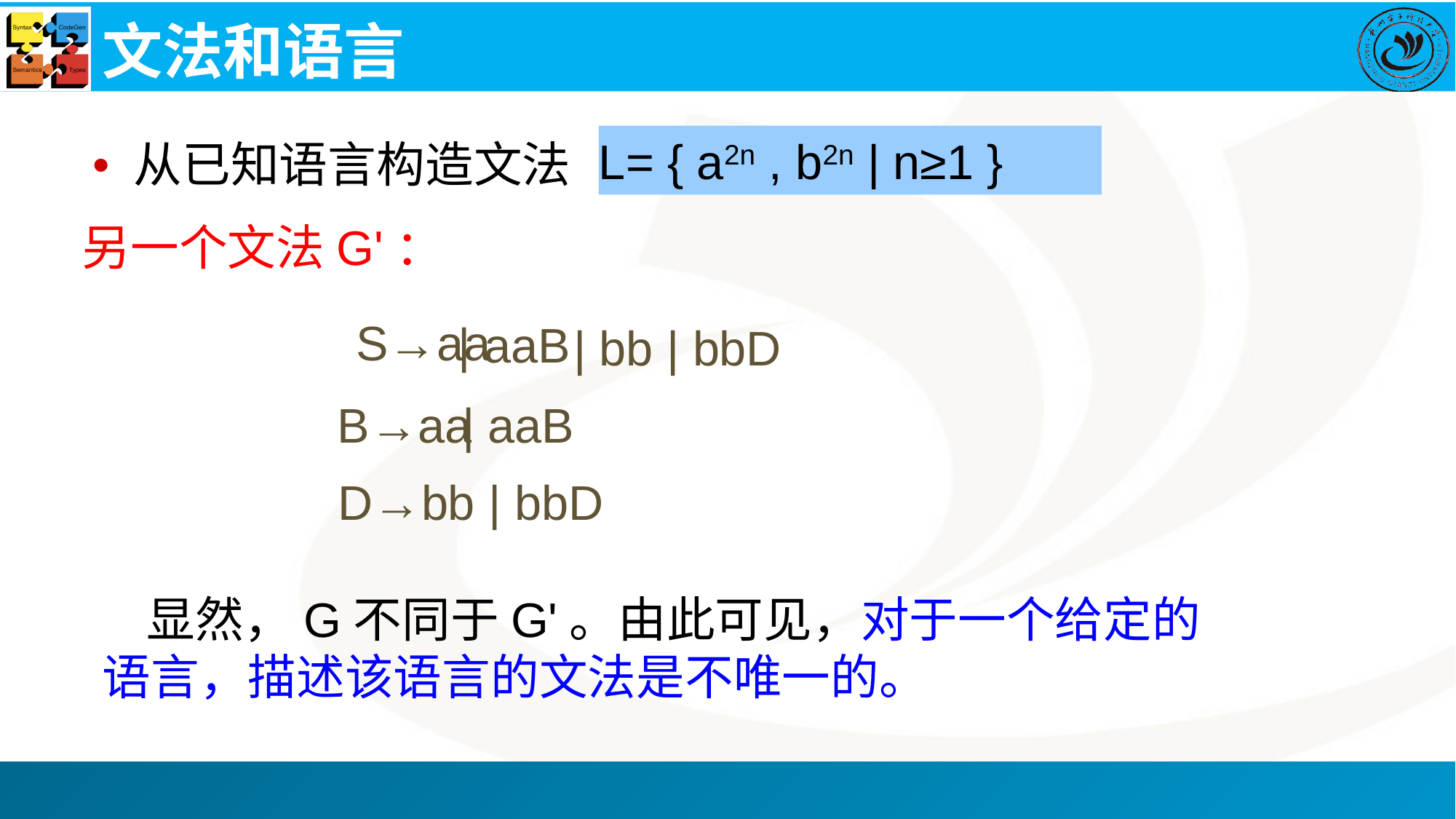

# 文法和语言
L= { a2n , b2n | n≥1 }
从已知语言构造文法
另一个文法G'：
          S→aa
 | aaB
| bb | bbD
B→aa
| aaB
D→bb | bbD
   显然，G不同于G'。由此可见，对于一个给定的语言，描述该语言的文法是不唯一的。
42